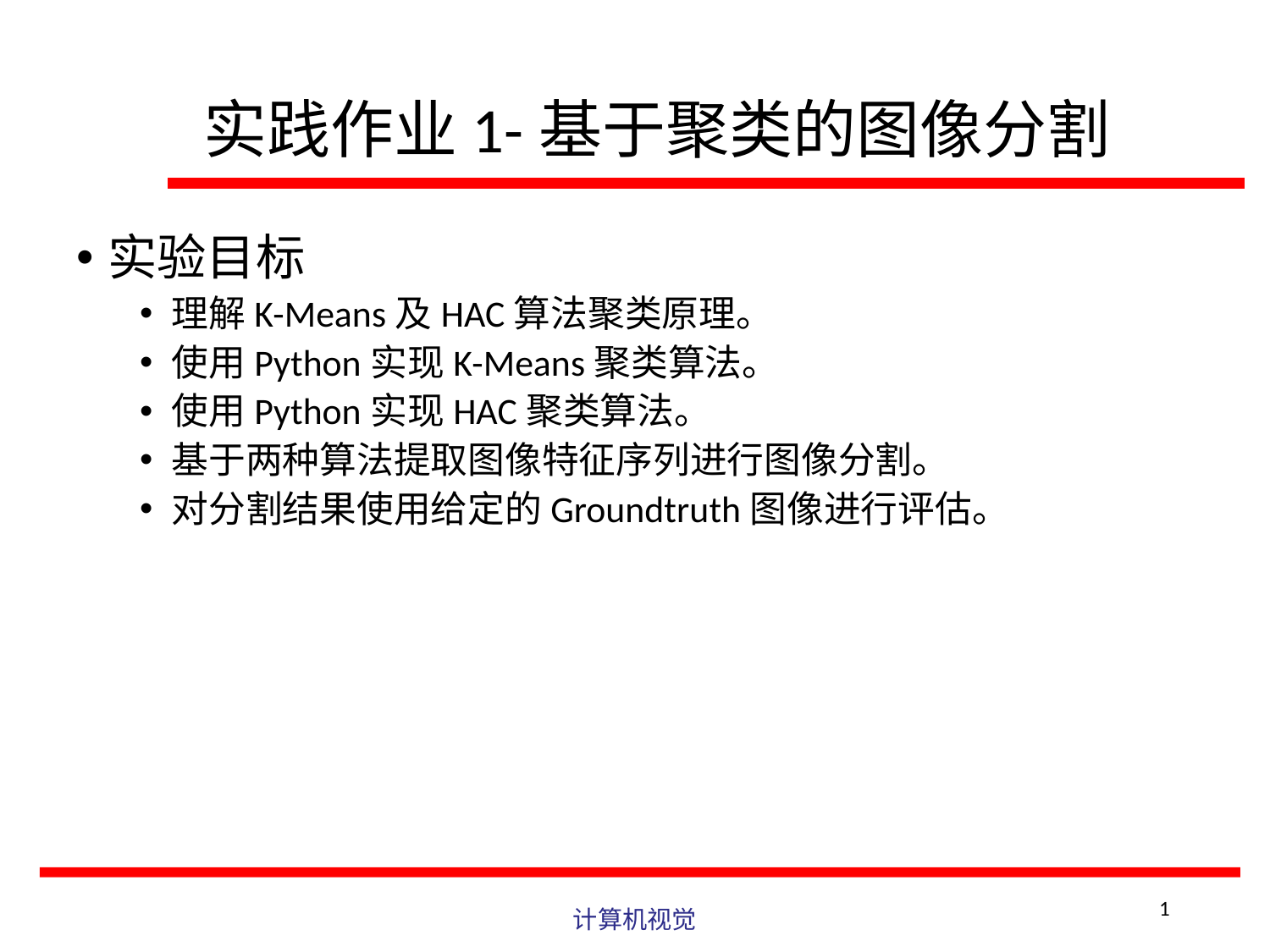

# 实践作业1-基于聚类的图像分割
实验目标
理解K-Means及HAC算法聚类原理。
使用Python实现K-Means聚类算法。
使用Python实现HAC聚类算法。
基于两种算法提取图像特征序列进行图像分割。
对分割结果使用给定的Groundtruth图像进行评估。

1
计算机视觉